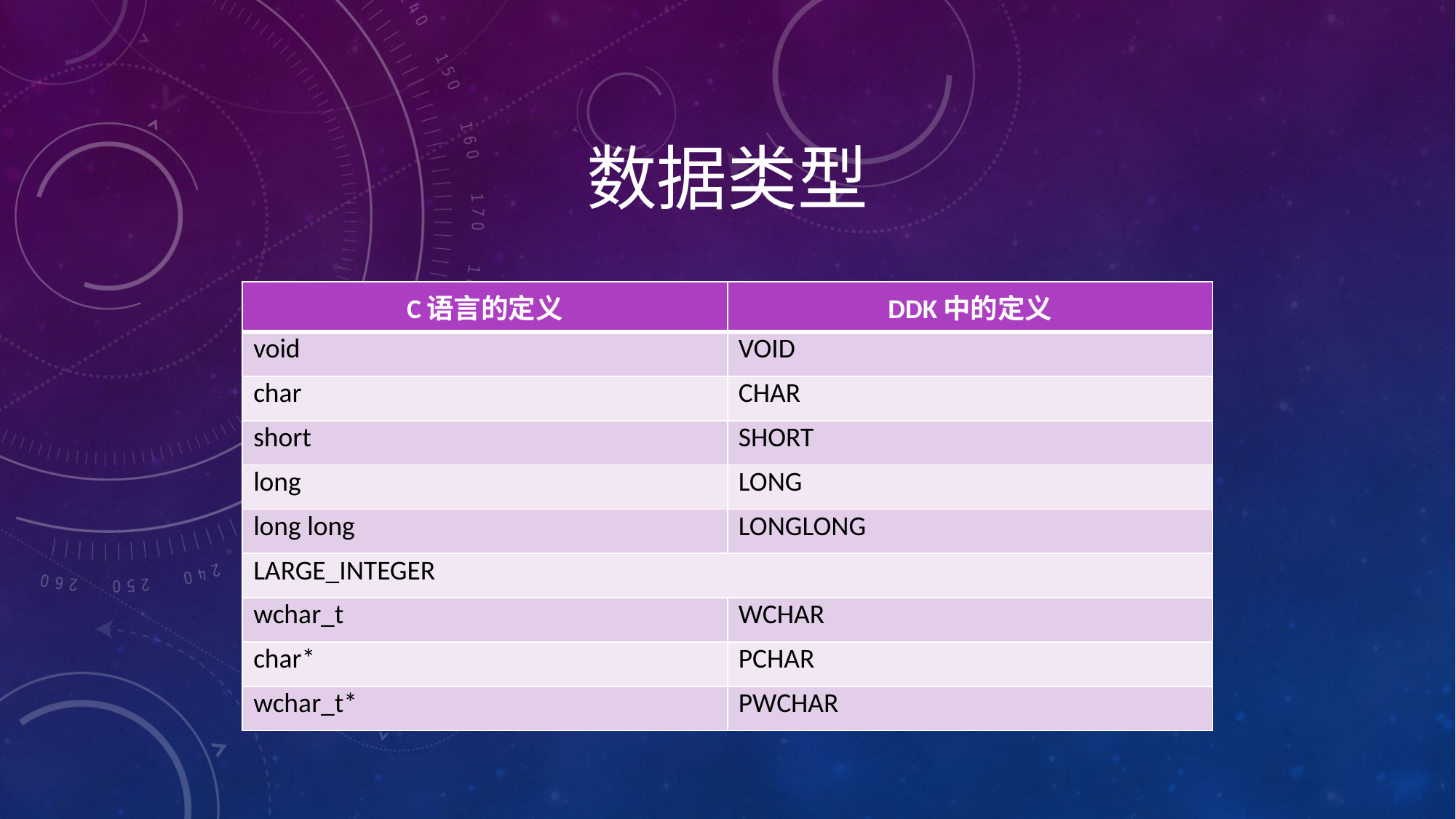

# 数据类型
| C语言的定义 | DDK中的定义 |
| --- | --- |
| void | VOID |
| char | CHAR |
| short | SHORT |
| long | LONG |
| long long | LONGLONG |
| LARGE\_INTEGER |  |
| wchar\_t | WCHAR |
| char\* | PCHAR |
| wchar\_t\* | PWCHAR |